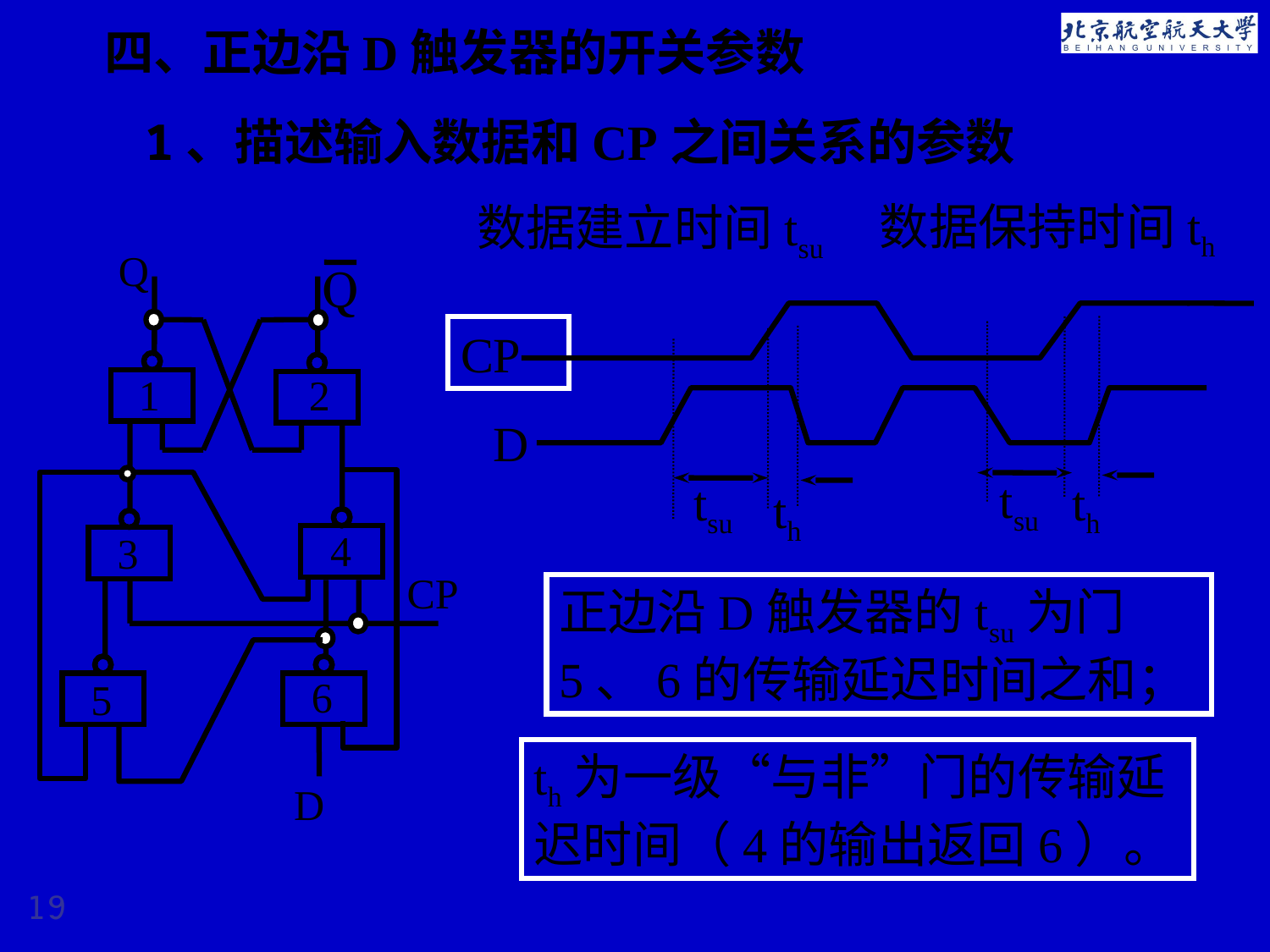

四、正边沿D触发器的开关参数
1、描述输入数据和CP之间关系的参数
数据保持时间th
数据建立时间tsu
Q
Q

CP

D
1
2
4
3
6
5

CP

D
tsu
tsu
th

th
正边沿D触发器的tsu为门5、6的传输延迟时间之和；
th为一级“与非”门的传输延迟时间（4的输出返回6）。
19